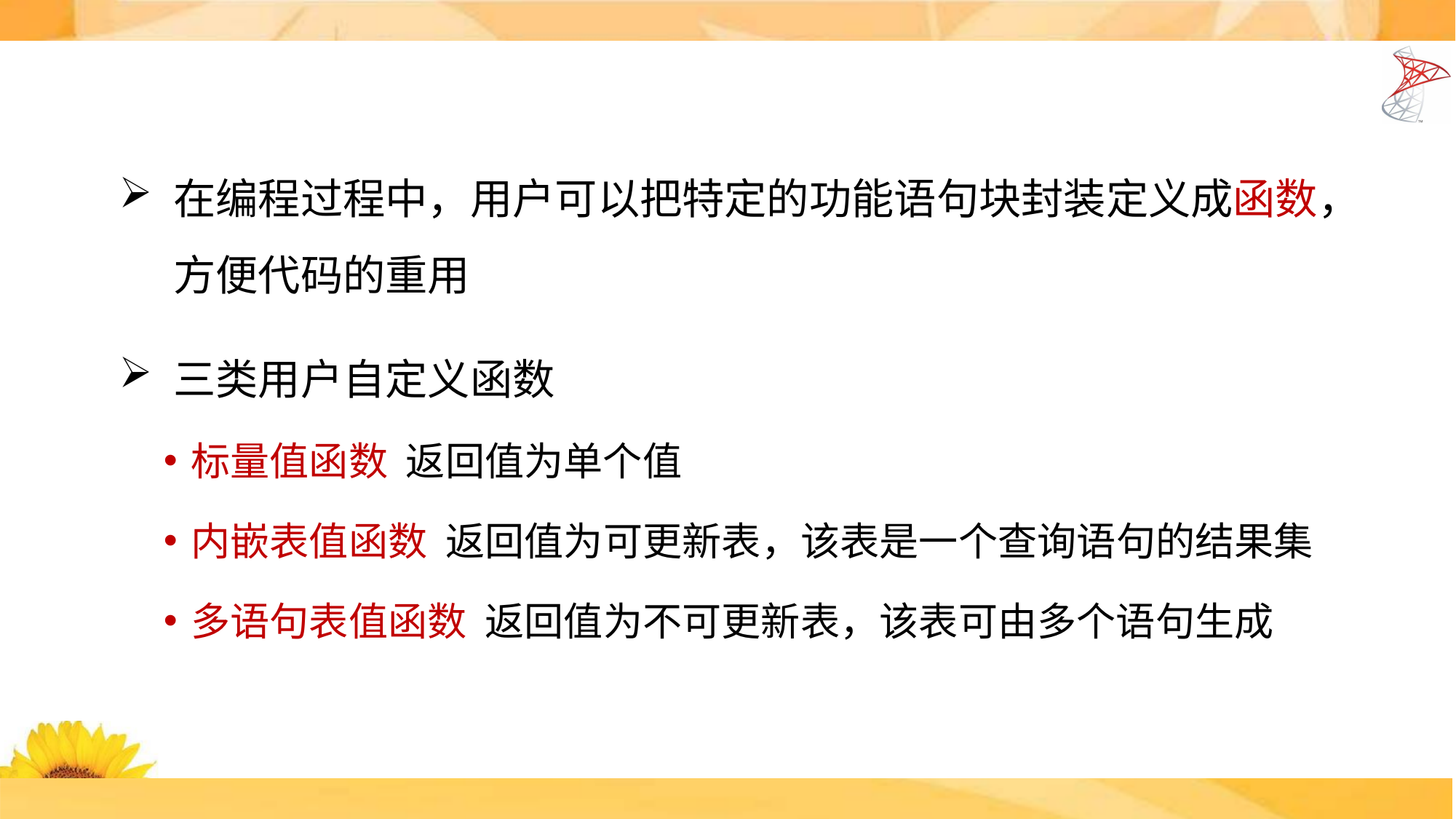

在编程过程中，用户可以把特定的功能语句块封装定义成函数，方便代码的重用
三类用户自定义函数
标量值函数  返回值为单个值
内嵌表值函数  返回值为可更新表，该表是一个查询语句的结果集
多语句表值函数  返回值为不可更新表，该表可由多个语句生成